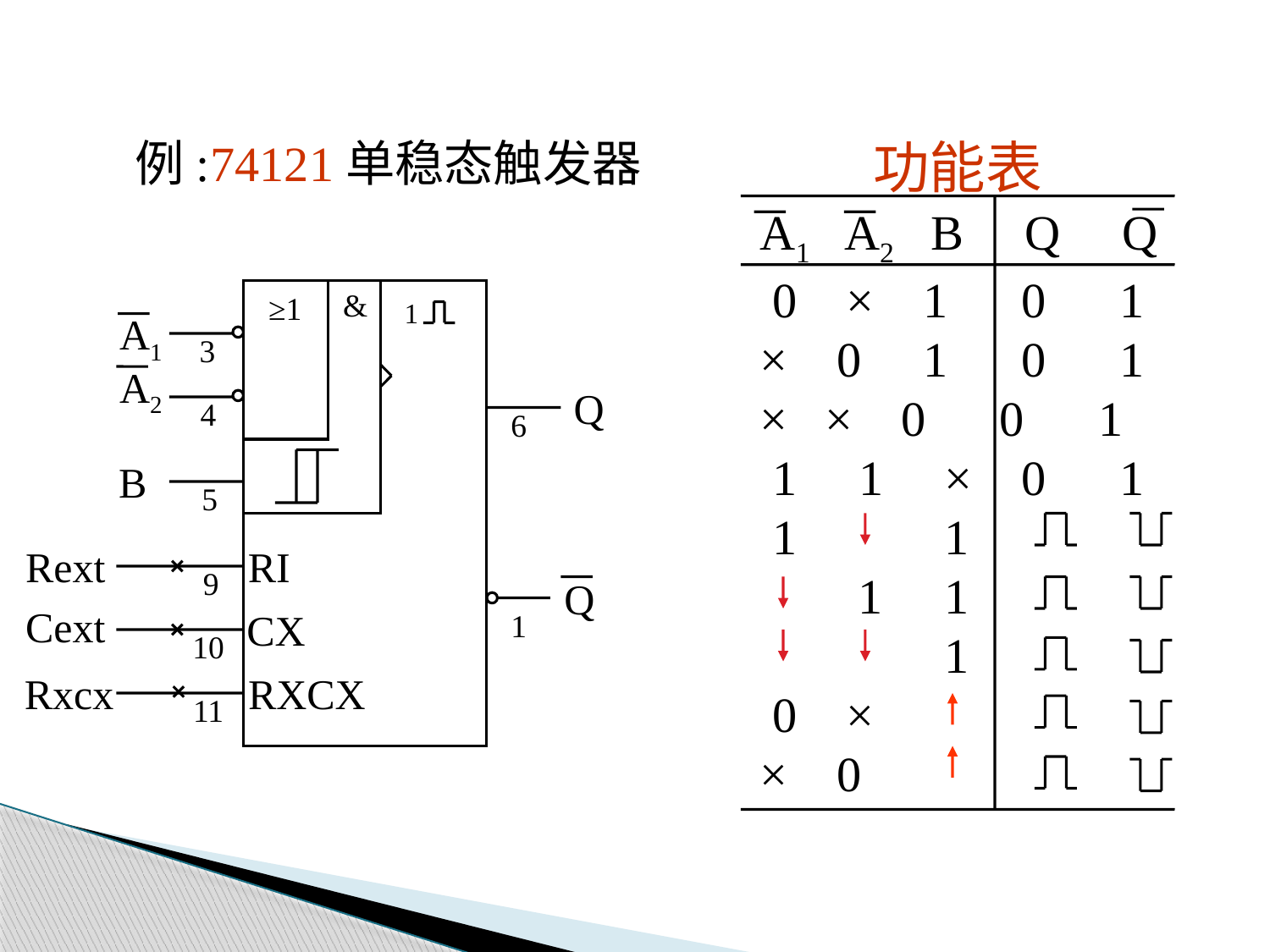

例:74121单稳态触发器
功能表
 A1   A2   B     Q     Q
  0    ×    1      0      1
 ×    0     1      0      1
 ×   ×    0      0      1
  1     1     ×    0      1
  1            1
         1     1
                1
  0    ×
 ×    0

&

≥1
1
A1

3

A2

Q
4

6

B

5

Rext
RI
9

Q

Cext
CX

1
10

Rxcx
RXCX
11